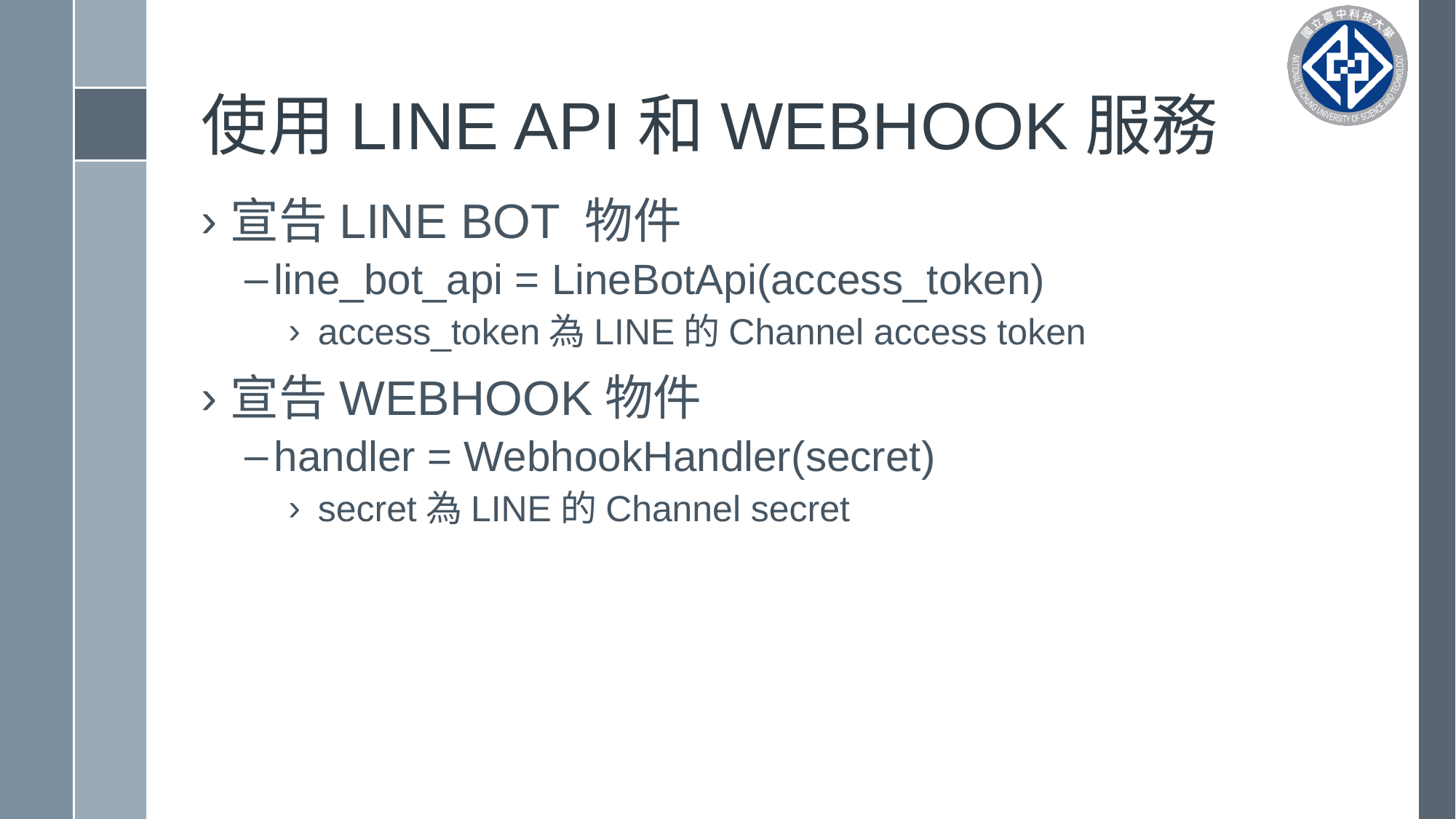

# 使用LINE API和WEBHOOK服務
宣告LINE BOT 物件
line_bot_api = LineBotApi(access_token)
access_token為LINE的Channel access token
宣告WEBHOOK物件
handler = WebhookHandler(secret)
secret為LINE的Channel secret